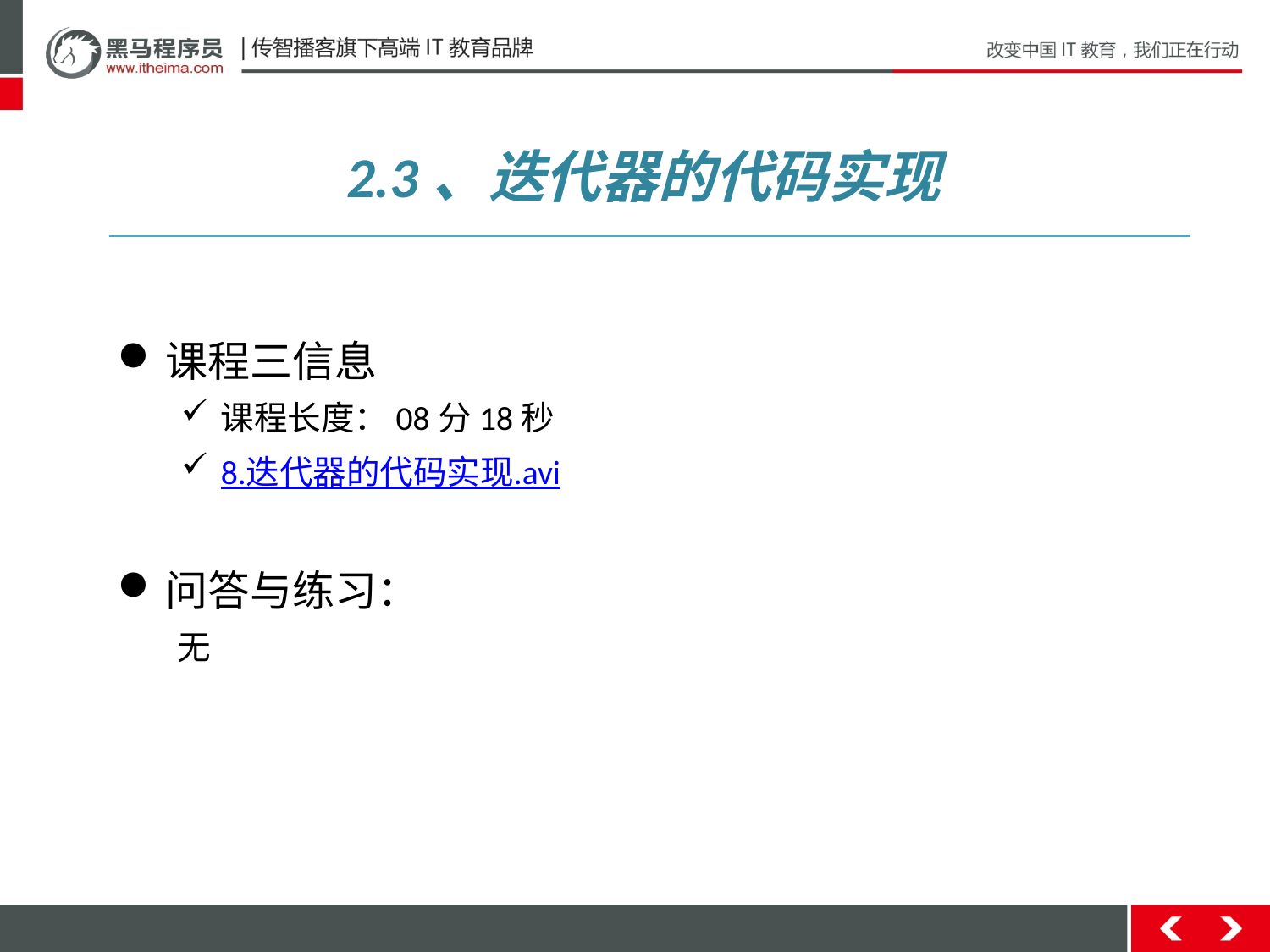

2.3、迭代器的代码实现

课程三信息
课程长度：08分18秒
8.迭代器的代码实现.avi

问答与练习：
       无